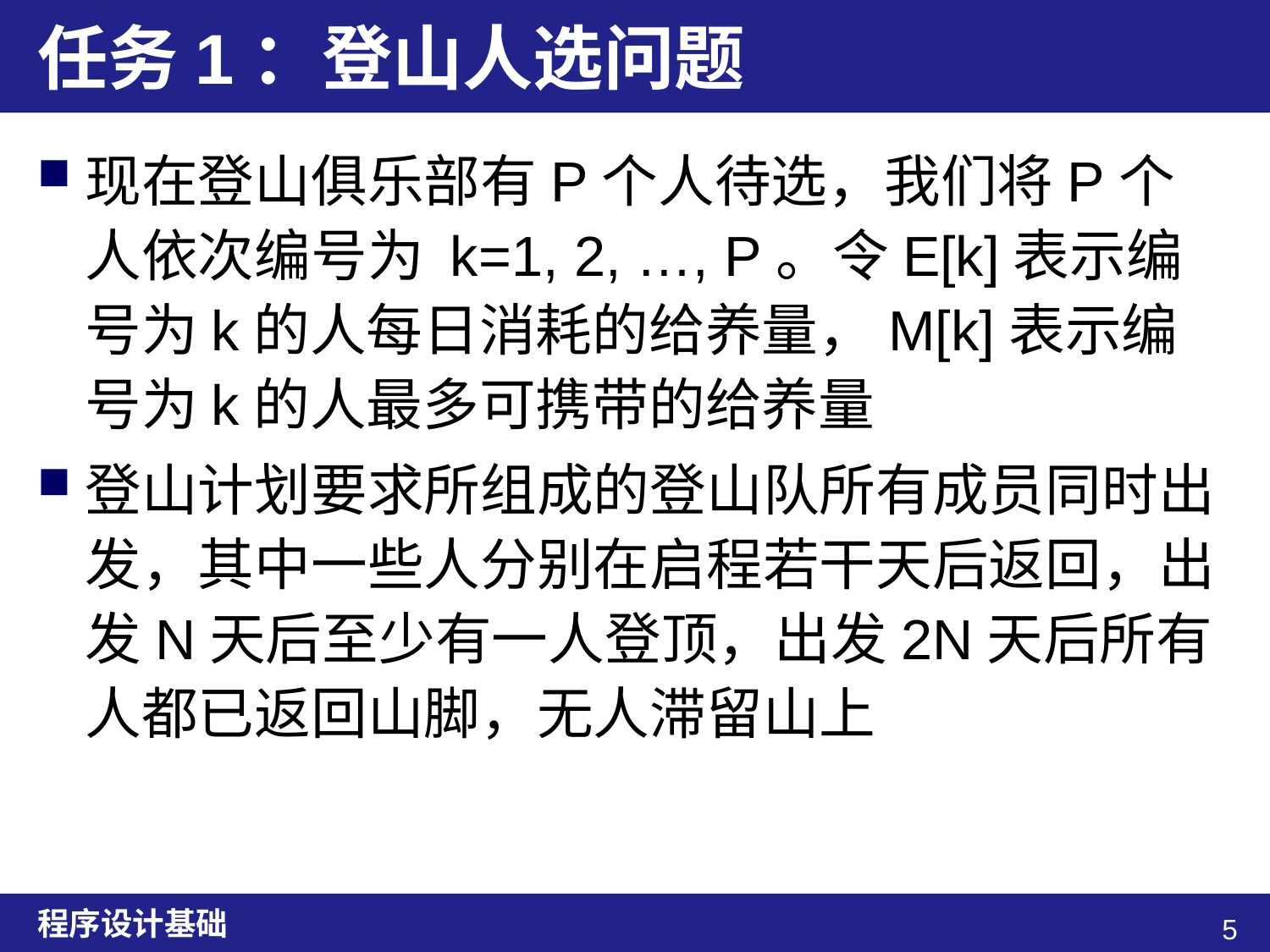

# 任务1：登山人选问题
现在登山俱乐部有P个人待选，我们将P个人依次编号为 k=1, 2, …, P。令E[k]表示编号为k的人每日消耗的给养量，M[k]表示编号为k的人最多可携带的给养量
登山计划要求所组成的登山队所有成员同时出发，其中一些人分别在启程若干天后返回，出发N天后至少有一人登顶，出发2N天后所有人都已返回山脚，无人滞留山上